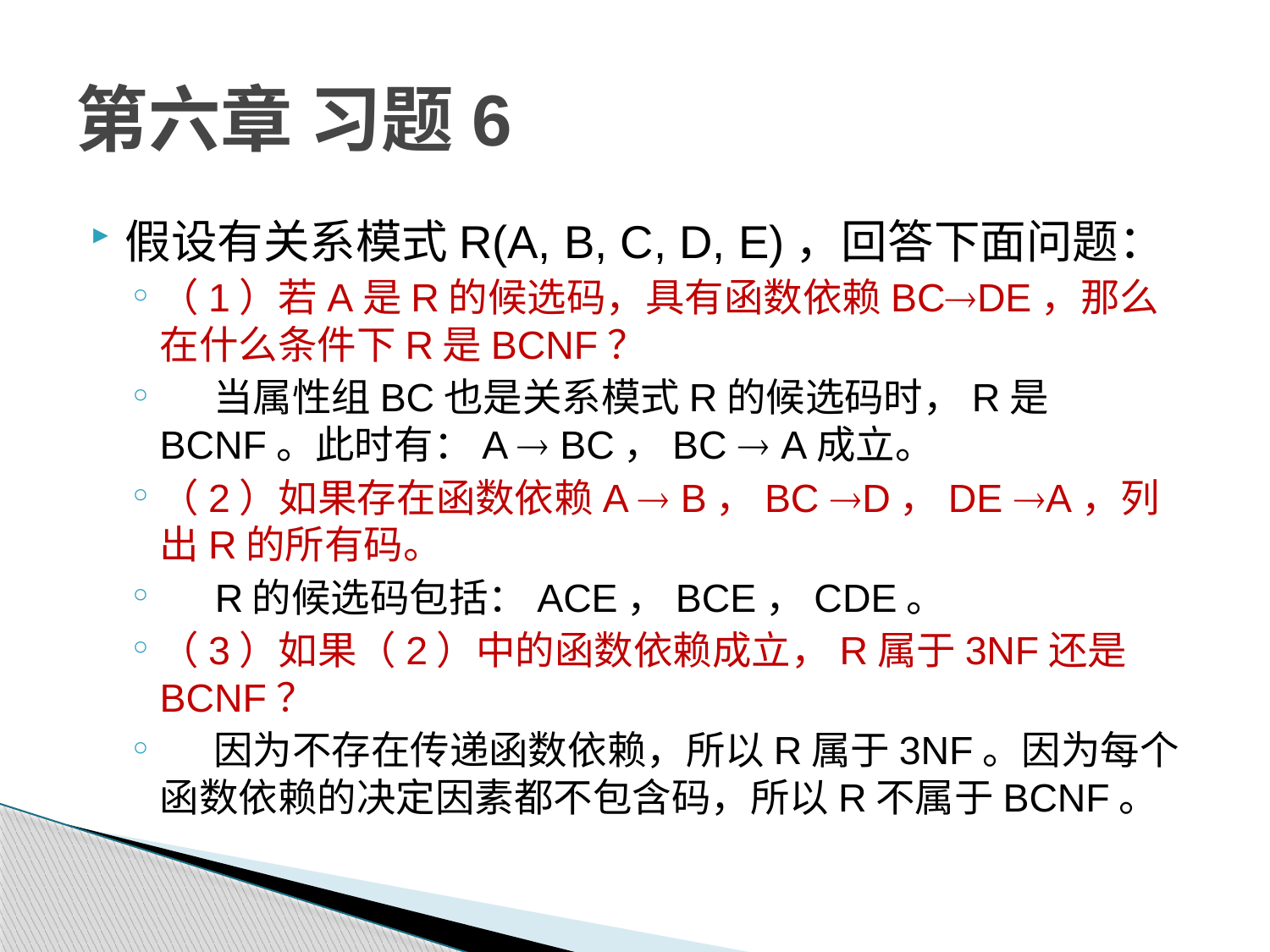

# 第六章 习题6
假设有关系模式R(A, B, C, D, E)，回答下面问题：
（1）若A是R的候选码，具有函数依赖BC→DE，那么在什么条件下R是BCNF？
     当属性组BC也是关系模式R的候选码时，R是BCNF。此时有：A → BC，BC → A成立。
（2）如果存在函数依赖A → B，BC →D，DE →A，列出R的所有码。
     R的候选码包括：ACE，BCE，CDE。
（3）如果（2）中的函数依赖成立，R属于3NF还是BCNF？
     因为不存在传递函数依赖，所以R属于3NF。因为每个函数依赖的决定因素都不包含码，所以R不属于BCNF。